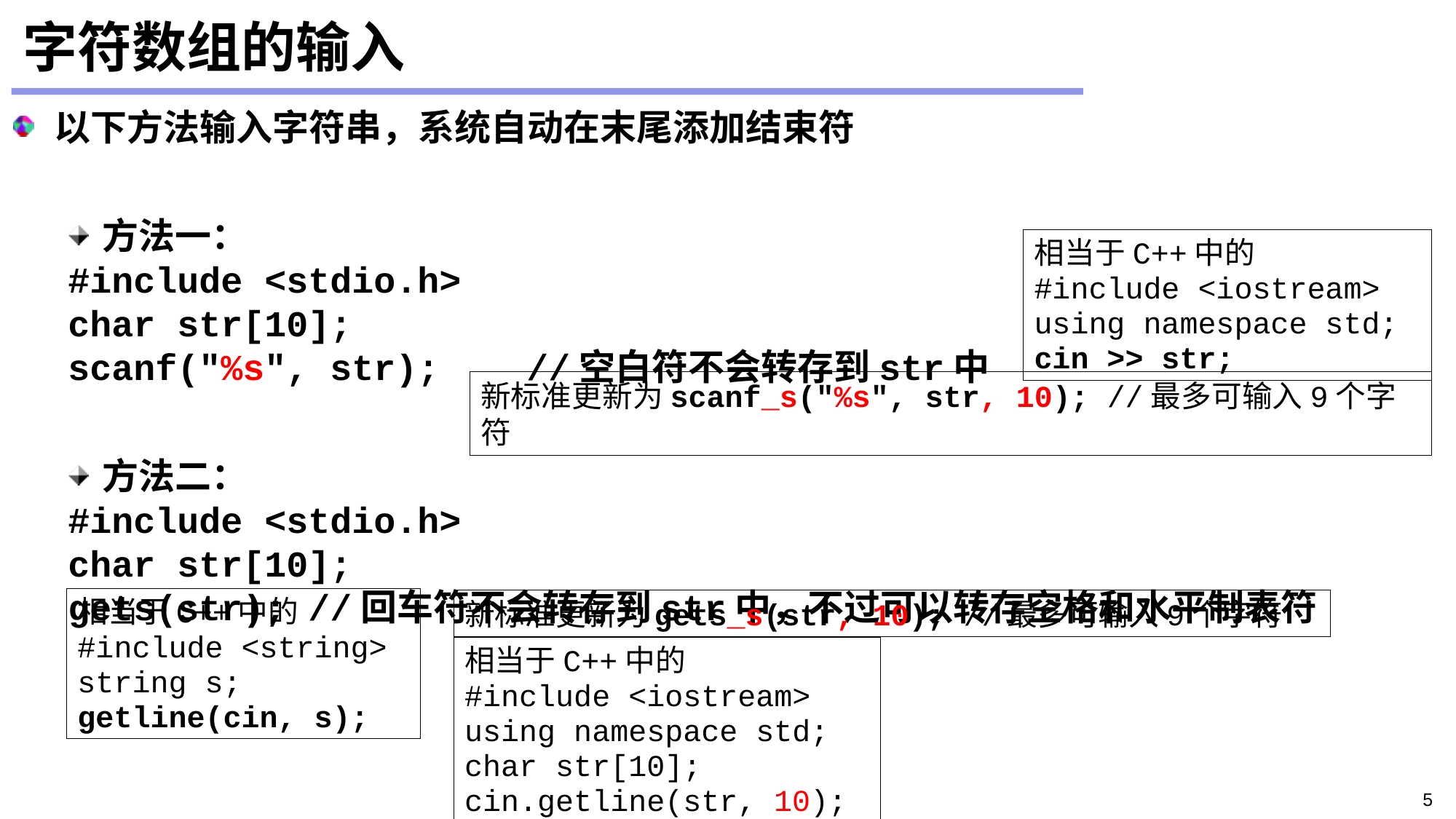

# 字符数组的输入
以下方法输入字符串，系统自动在末尾添加结束符

方法一：
#include <stdio.h>
char str[10];
scanf("%s", str);	 //空白符不会转存到str中

方法二：
#include <stdio.h>
char str[10];
gets(str); //回车符不会转存到str中，不过可以转存空格和水平制表符

相当于C++中的
#include <iostream>
using namespace std;
cin >> str;
新标准更新为scanf_s("%s", str, 10); //最多可输入9个字符
相当于C++中的
#include <string>
string s;
getline(cin, s);
新标准更新为gets_s(str, 10); //最多可输入9个字符
相当于C++中的
#include <iostream>
using namespace std;
char str[10];
cin.getline(str, 10);
5